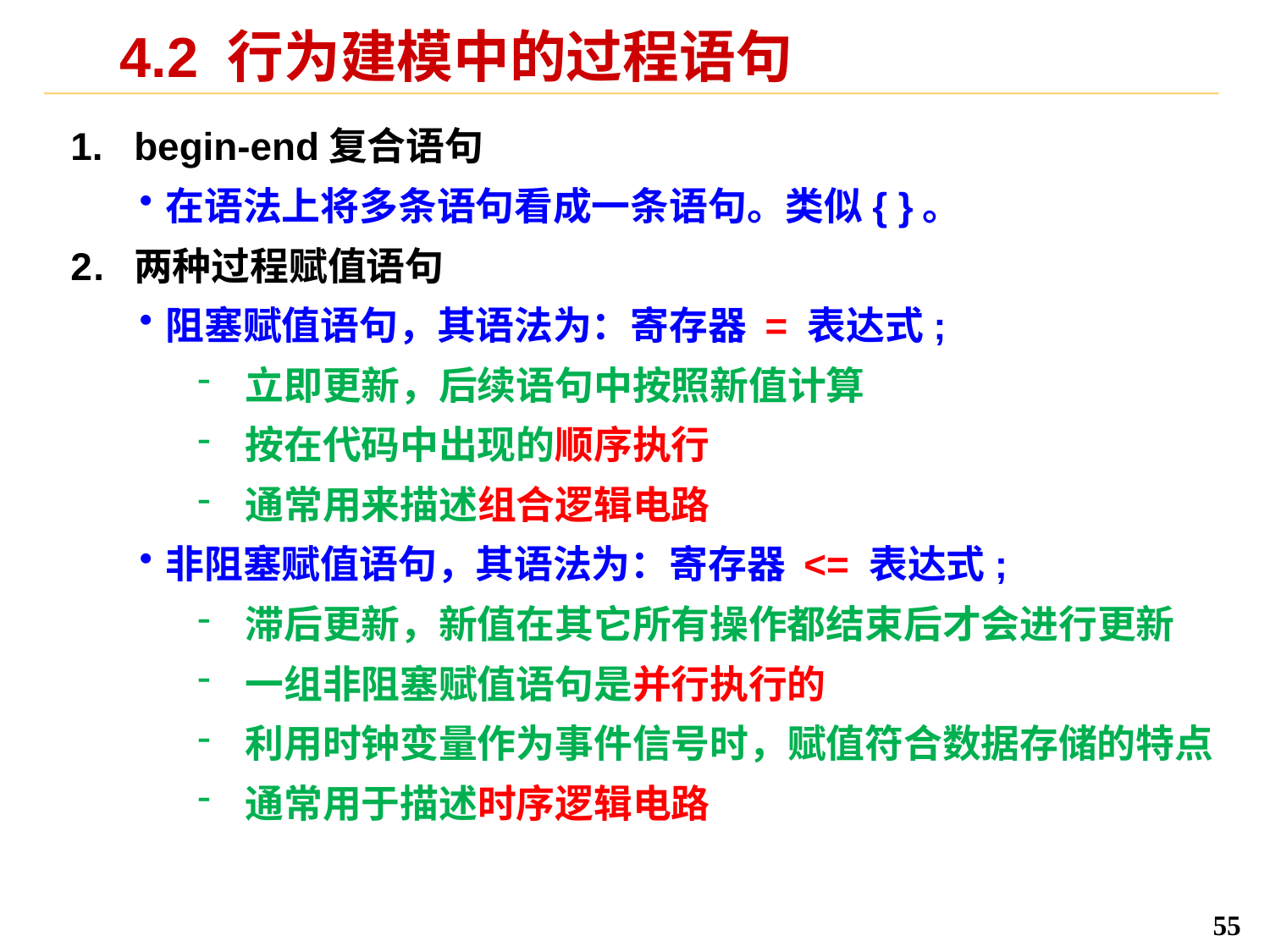

# 4.2 行为建模中的过程语句
begin-end复合语句
在语法上将多条语句看成一条语句。类似{ }。
两种过程赋值语句
阻塞赋值语句，其语法为：寄存器 = 表达式;
立即更新，后续语句中按照新值计算
按在代码中出现的顺序执行
通常用来描述组合逻辑电路
非阻塞赋值语句，其语法为：寄存器 <= 表达式;
滞后更新，新值在其它所有操作都结束后才会进行更新
一组非阻塞赋值语句是并行执行的
利用时钟变量作为事件信号时，赋值符合数据存储的特点
通常用于描述时序逻辑电路
55